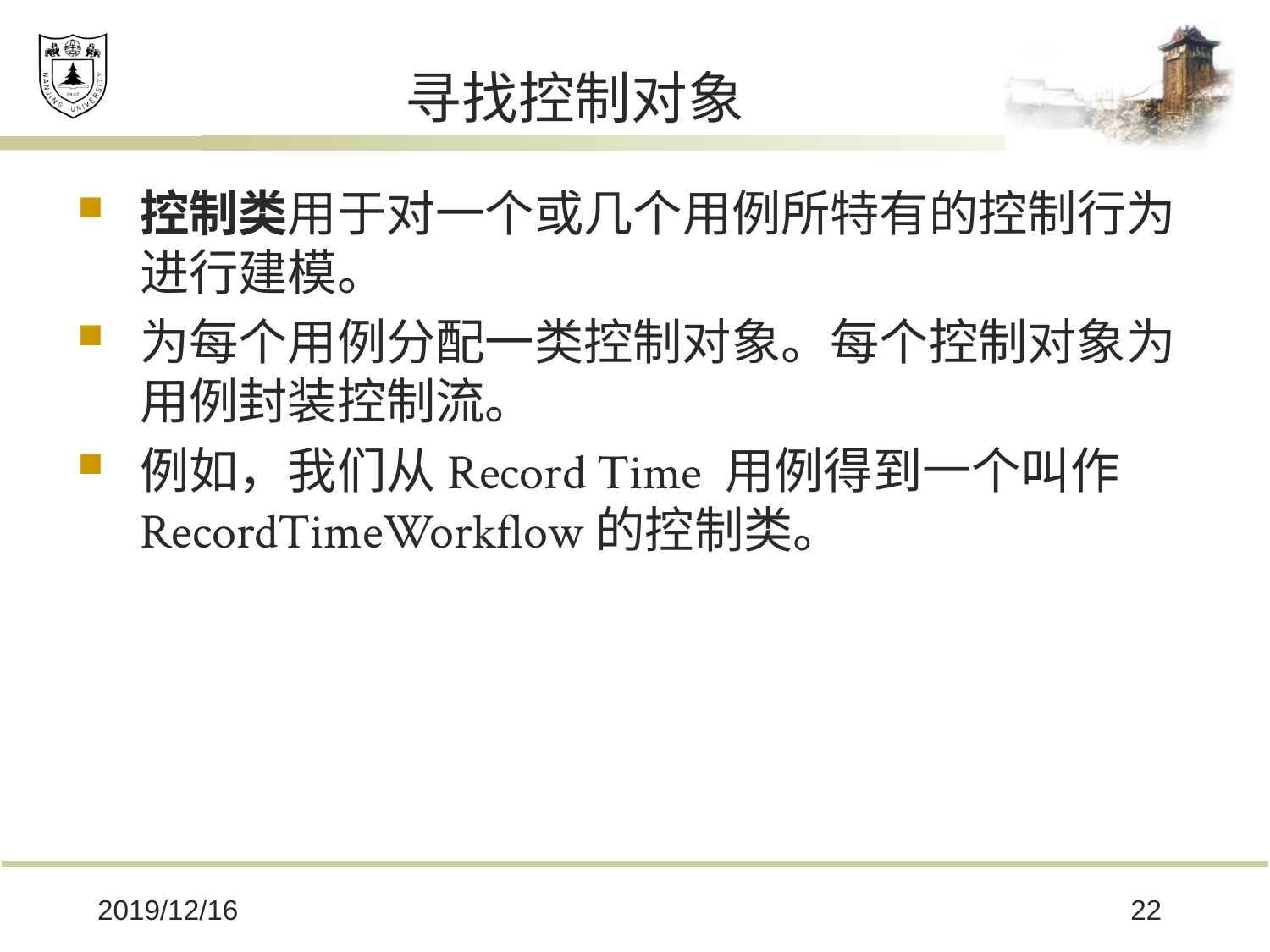

# 寻找控制对象
控制类用于对一个或几个用例所特有的控制行为进行建模。
为每个用例分配一类控制对象。每个控制对象为用例封装控制流。
例如，我们从Record Time 用例得到一个叫作RecordTimeWorkflow的控制类。
2019/12/16
22